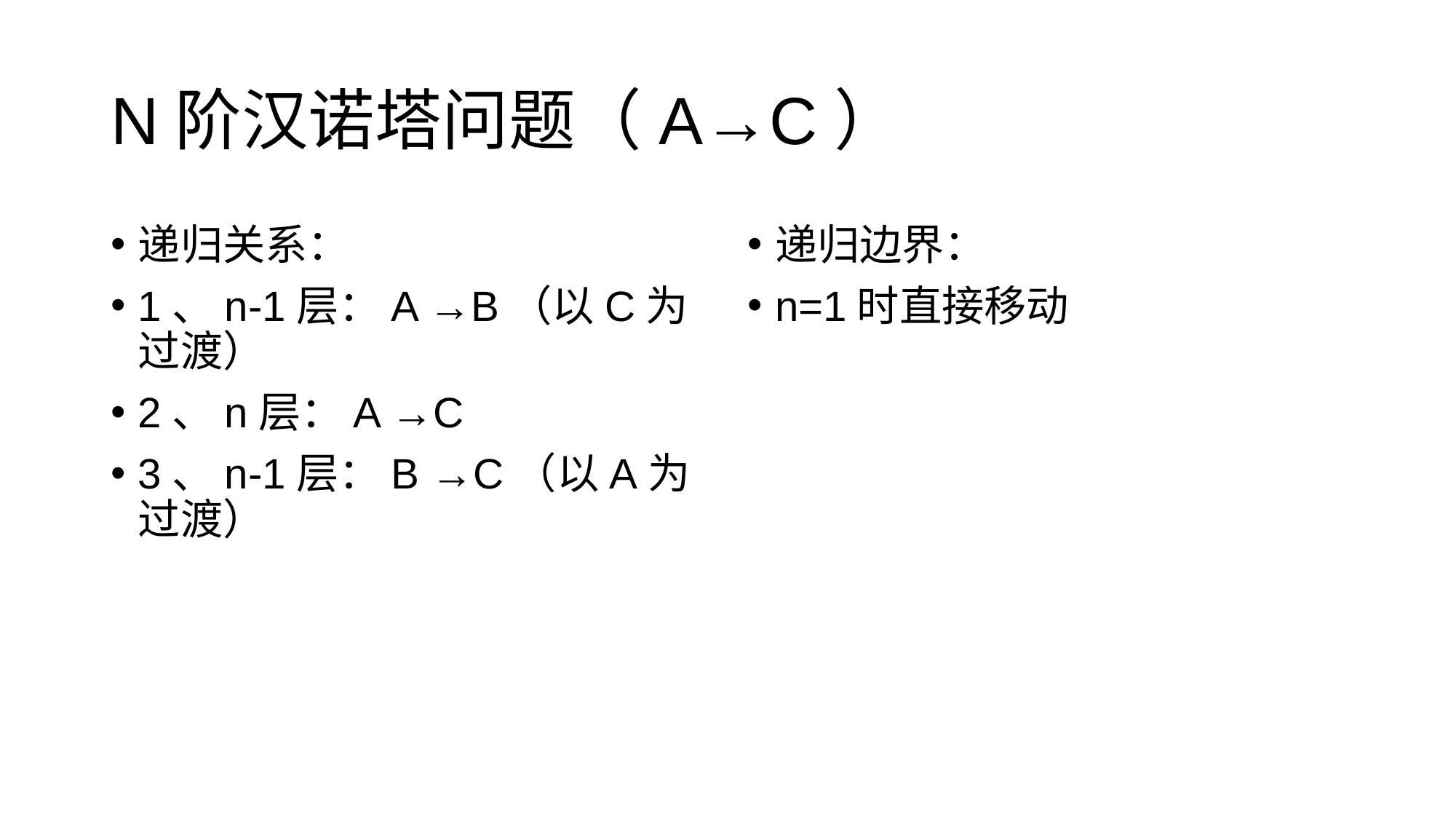

# N阶汉诺塔问题（A→C）
递归关系：
1、n-1层：A →B（以C为过渡）
2、n层：A →C
3、n-1层：B →C（以A为过渡）
递归边界：
n=1时直接移动